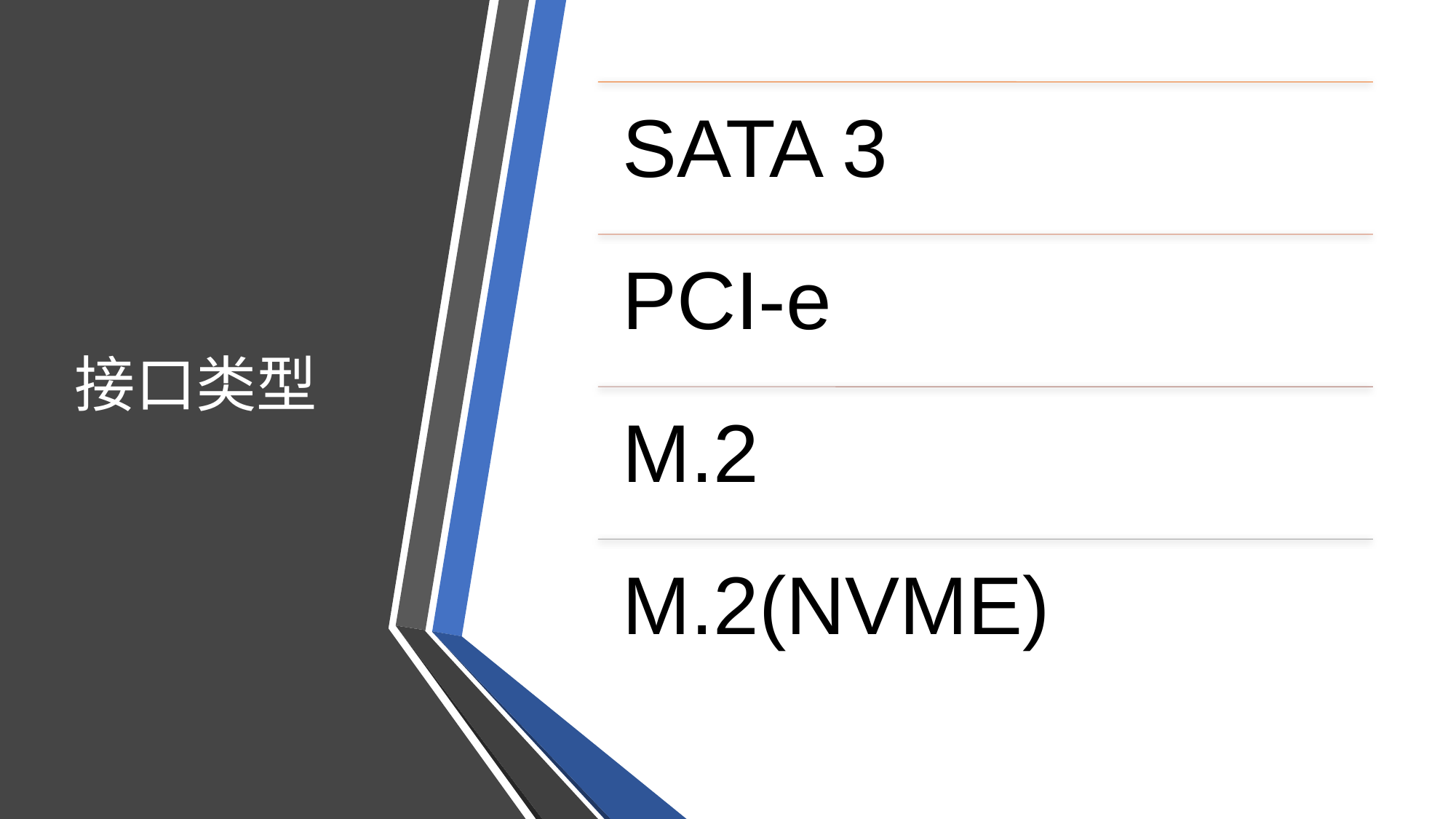

# 接口类型
SATA 3
PCI-e
M.2
M.2(NVME)